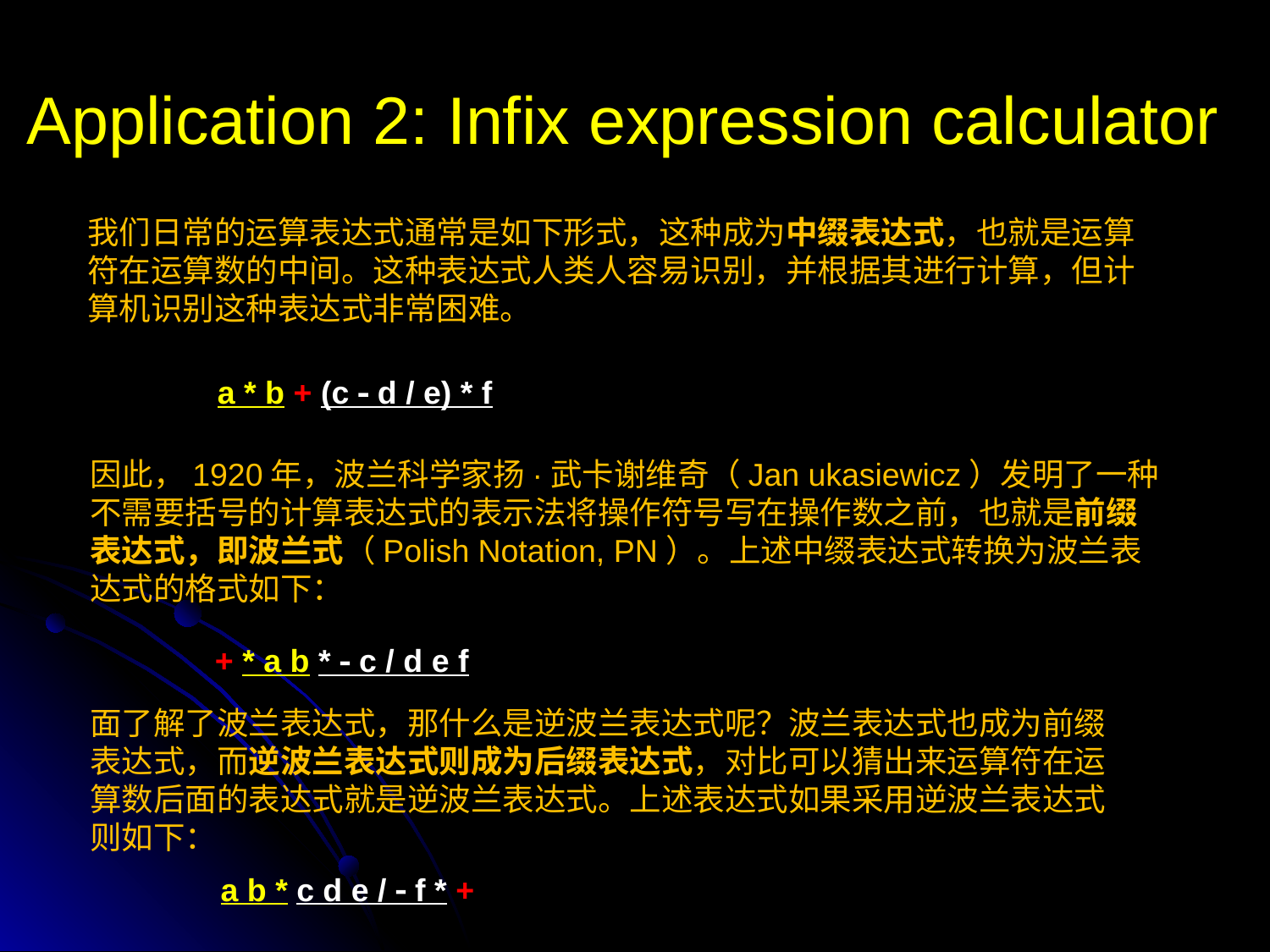

Application 2: Infix expression calculator
我们日常的运算表达式通常是如下形式，这种成为中缀表达式，也就是运算符在运算数的中间。这种表达式人类人容易识别，并根据其进行计算，但计算机识别这种表达式非常困难。
a * b + (c − d / e) * f
因此，1920年，波兰科学家扬·武卡谢维奇（Jan ukasiewicz）发明了一种不需要括号的计算表达式的表示法将操作符号写在操作数之前，也就是前缀表达式，即波兰式（Polish Notation, PN）。上述中缀表达式转换为波兰表达式的格式如下：
+ * a b * − c / d e f
面了解了波兰表达式，那什么是逆波兰表达式呢？波兰表达式也成为前缀表达式，而逆波兰表达式则成为后缀表达式，对比可以猜出来运算符在运算数后面的表达式就是逆波兰表达式。上述表达式如果采用逆波兰表达式则如下：
a b * c d e / − f * +